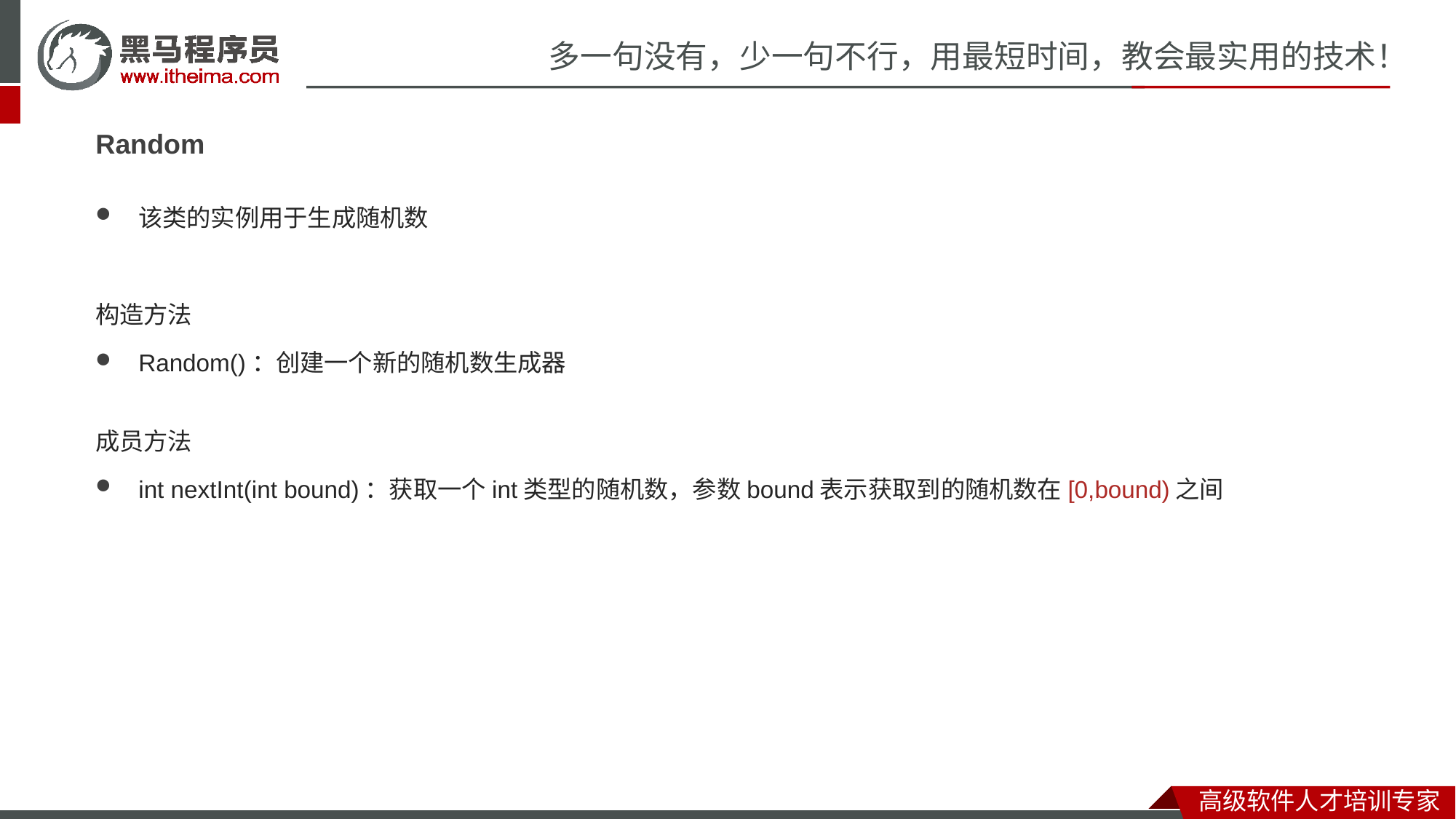

Random
该类的实例用于生成随机数

构造方法
Random()：创建一个新的随机数生成器

成员方法
int nextInt​(int bound)：获取一个int类型的随机数，参数bound表示获取到的随机数在[0,bound)之间